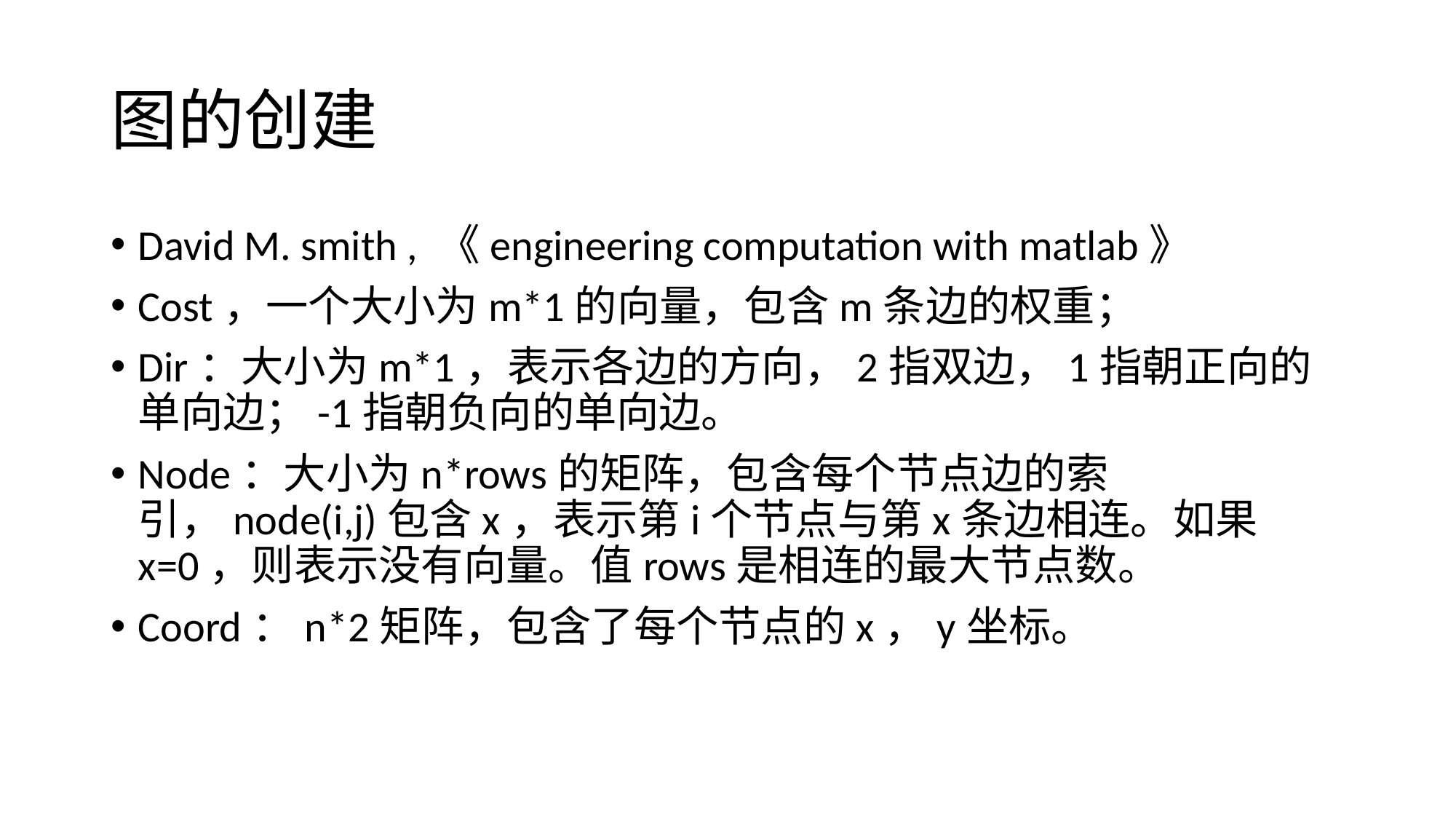

# 图的创建
David M. smith , 《engineering computation with matlab》
Cost，一个大小为m*1的向量，包含m条边的权重；
Dir：大小为m*1，表示各边的方向，2指双边，1指朝正向的单向边；-1指朝负向的单向边。
Node：大小为n*rows的矩阵，包含每个节点边的索引，node(i,j)包含x，表示第i个节点与第x条边相连。如果x=0，则表示没有向量。值rows是相连的最大节点数。
Coord：n*2矩阵，包含了每个节点的x，y坐标。